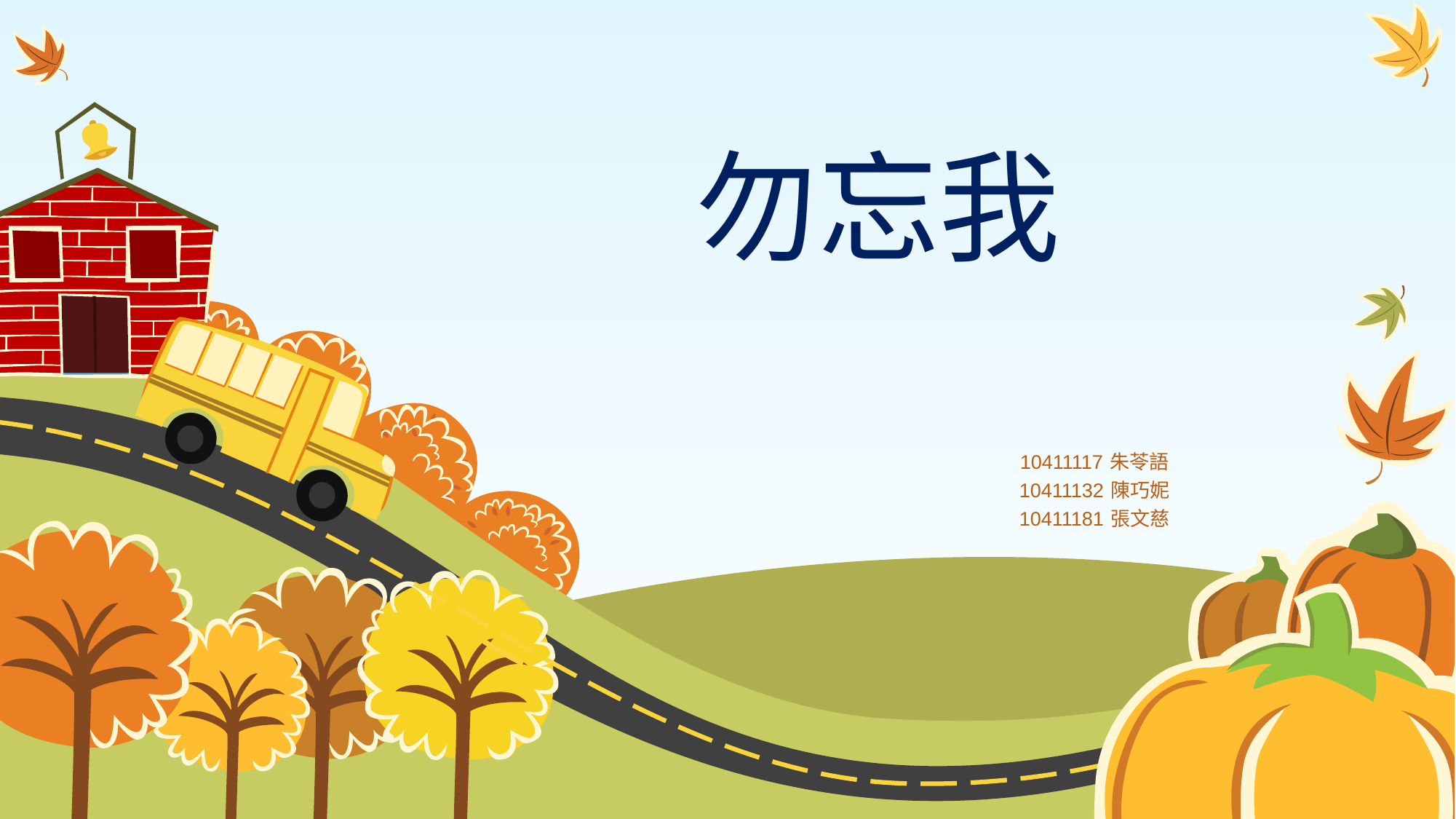

# 勿忘我
10411117 朱苓語
10411132 陳巧妮
10411181 張文慈